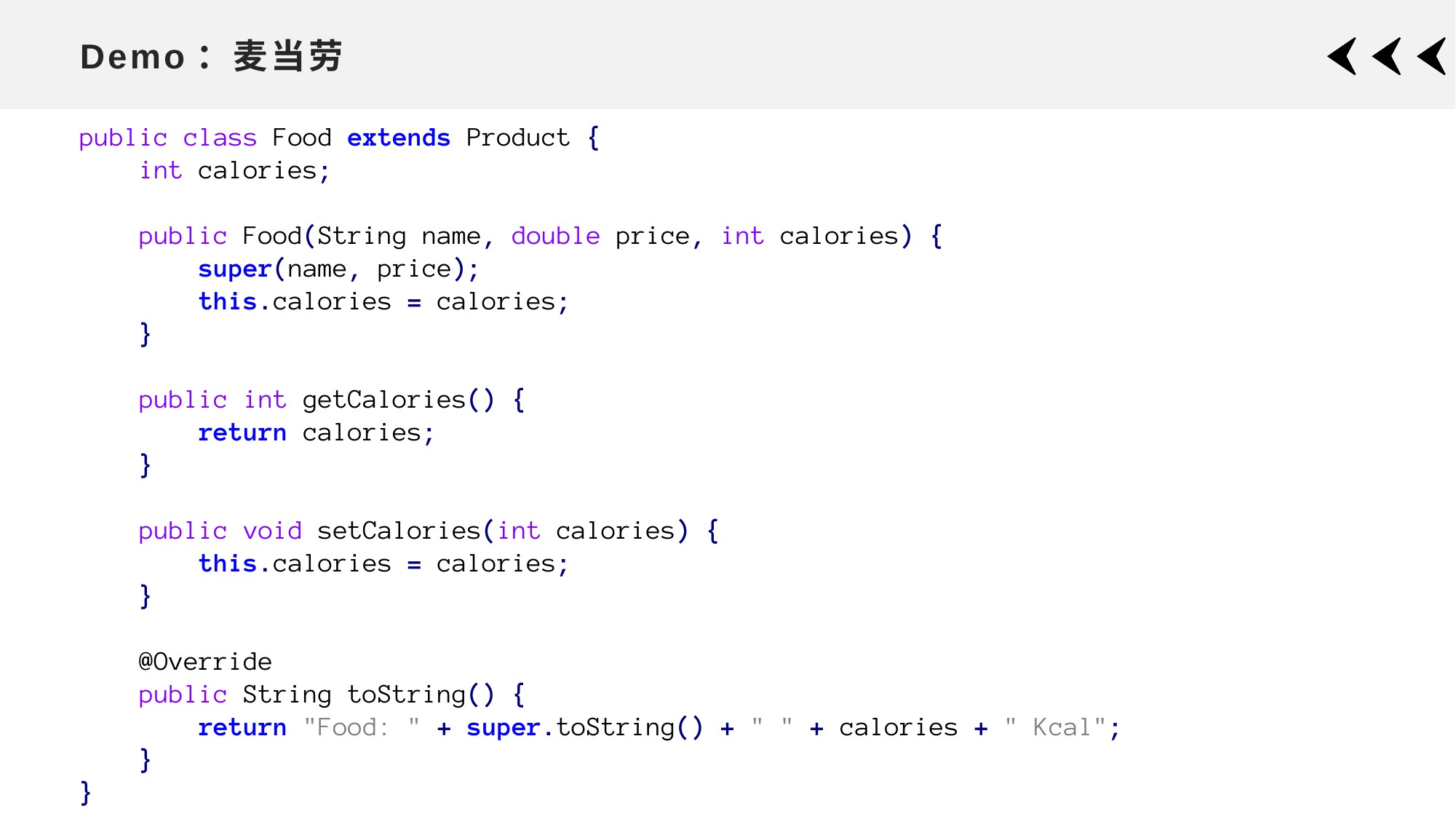

# Demo：麦当劳
public class Food extends Product {
    int calories;

    public Food(String name, double price, int calories) {
        super(name, price);
        this.calories = calories;
    }

    public int getCalories() {
        return calories;
    }

    public void setCalories(int calories) {
        this.calories = calories;
    }

    @Override
    public String toString() {
        return "Food: " + super.toString() + " " + calories + " Kcal";
    }
}